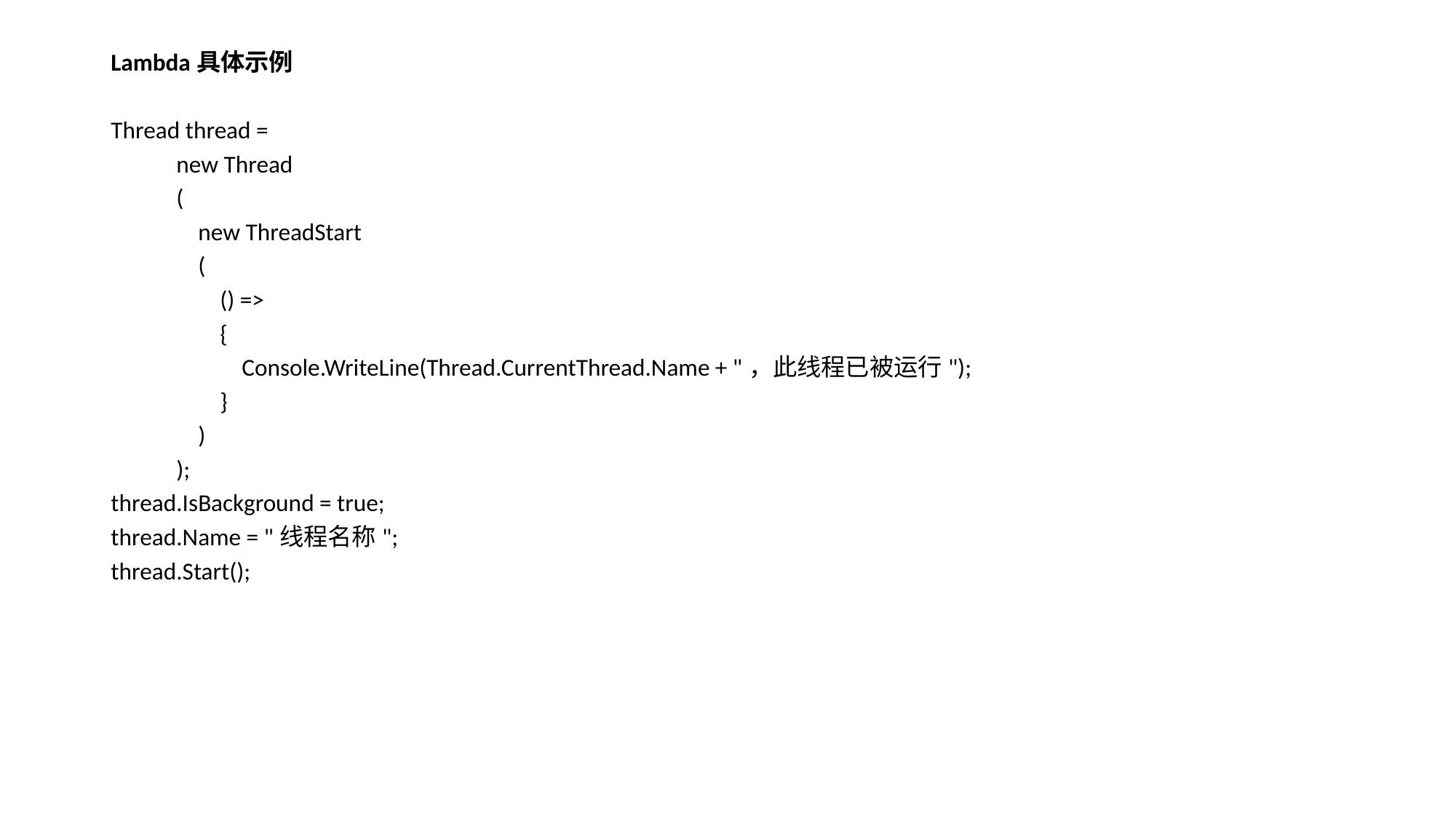

Lambda具体示例

Thread thread =
            new Thread
            (
                new ThreadStart
                (
                    () =>
                    {
                        Console.WriteLine(Thread.CurrentThread.Name + "，此线程已被运行");
                    }
                )
            );
thread.IsBackground = true;
thread.Name = "线程名称";
thread.Start();